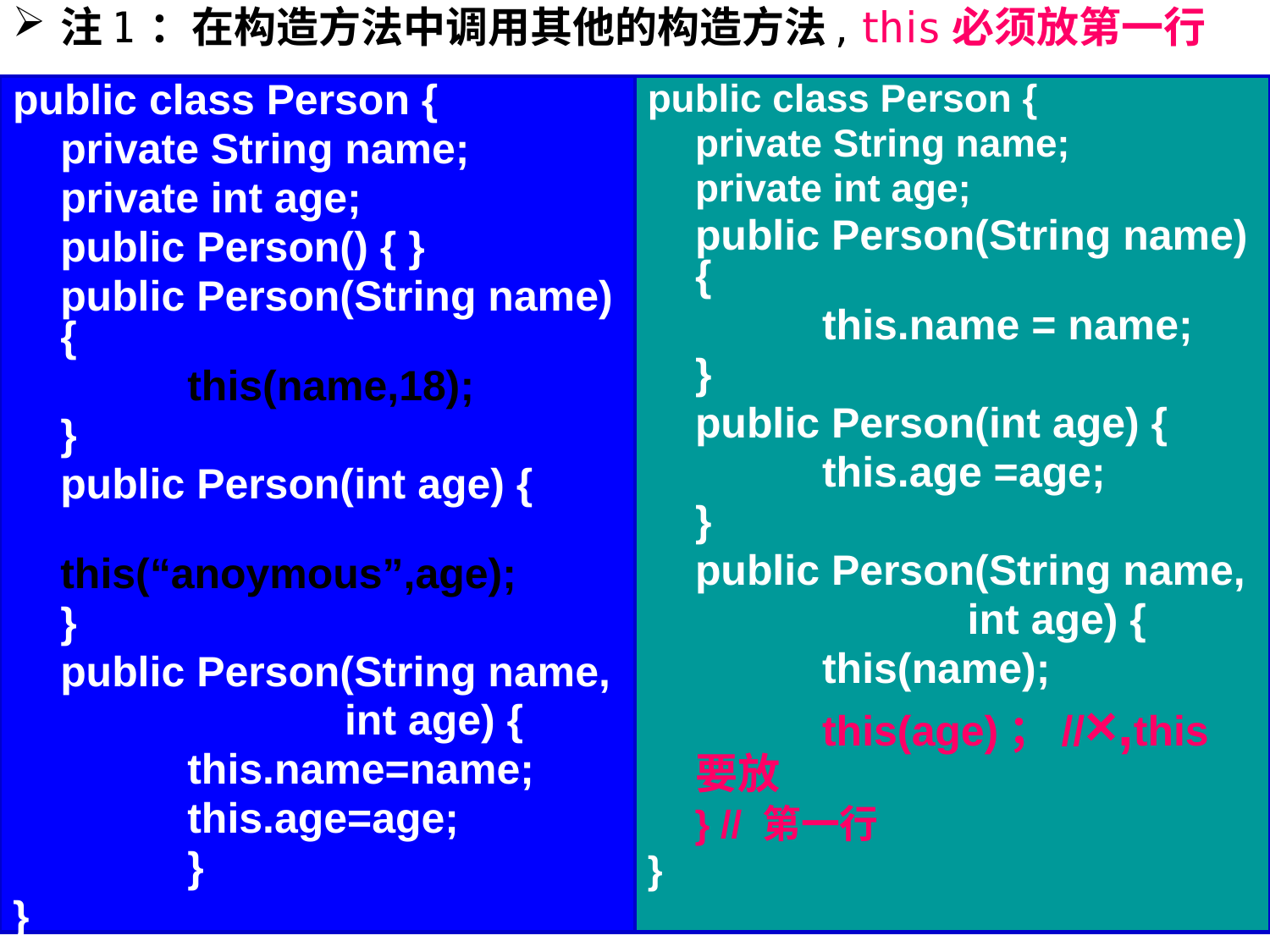

注1：在构造方法中调用其他的构造方法, this必须放第一行

public class Person {
	private String name;
	private int age;
	public Person() { }
	public Person(String name) {
		this(name,18);
	}
	public Person(int age) {
		this(“anoymous”,age);
	}
	public Person(String name,
                            int age) {
		this.name=name;
		this.age=age;
		}
}
public class Person {
	private String name;
	private int age;
	public Person(String name) {
		this.name = name;
	}
	public Person(int age) {
		this.age =age;
	}
	public Person(String name,
                           int age) {
		this(name);
		this(age)；//×,this要放
    } // 第一行
}